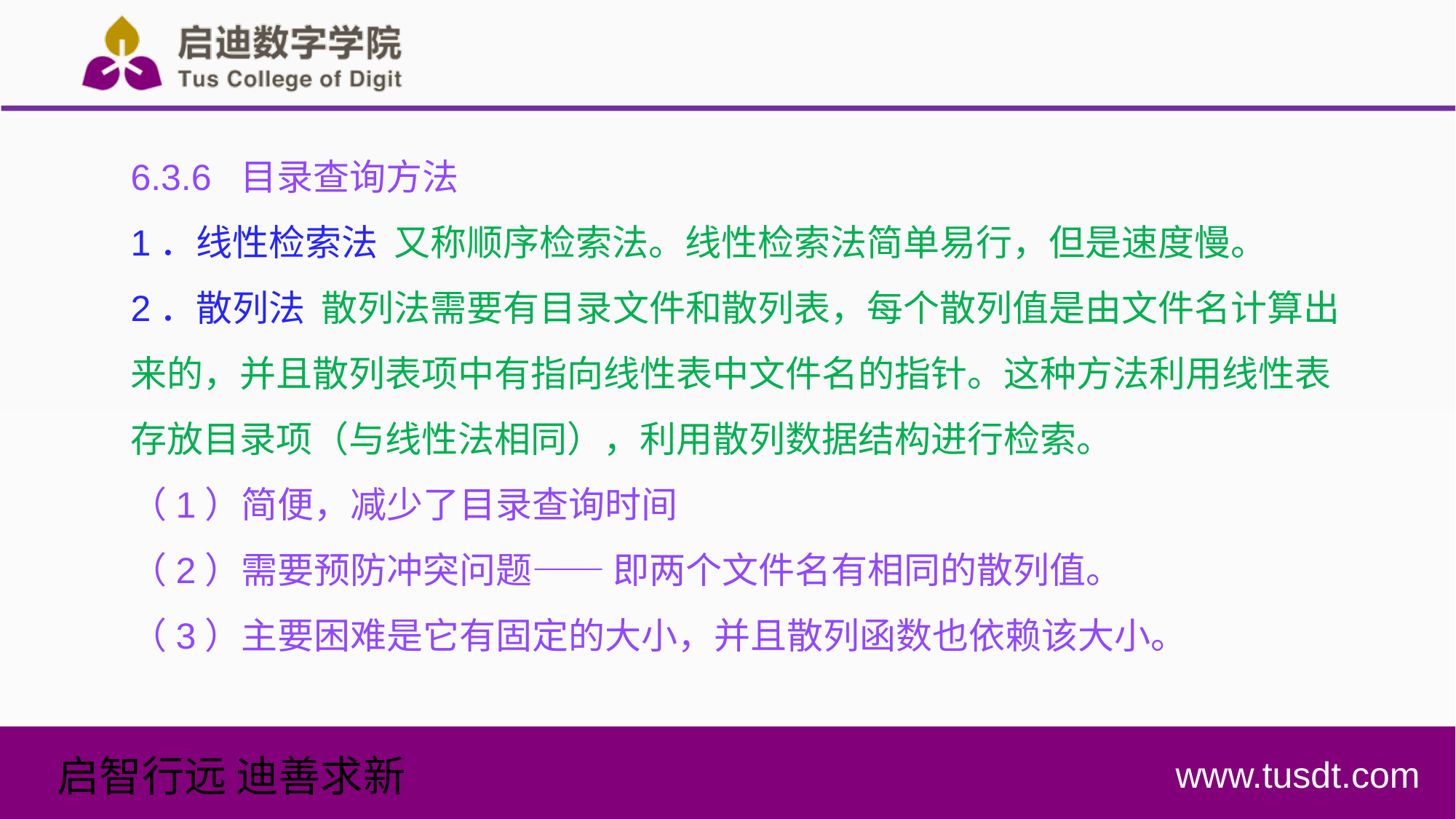

6.3.6  目录查询方法
1．线性检索法  又称顺序检索法。线性检索法简单易行，但是速度慢。
2．散列法  散列法需要有目录文件和散列表，每个散列值是由文件名计算出来的，并且散列表项中有指向线性表中文件名的指针。这种方法利用线性表存放目录项（与线性法相同），利用散列数据结构进行检索。
（1）简便，减少了目录查询时间
（2）需要预防冲突问题—— 即两个文件名有相同的散列值。
（3）主要困难是它有固定的大小，并且散列函数也依赖该大小。